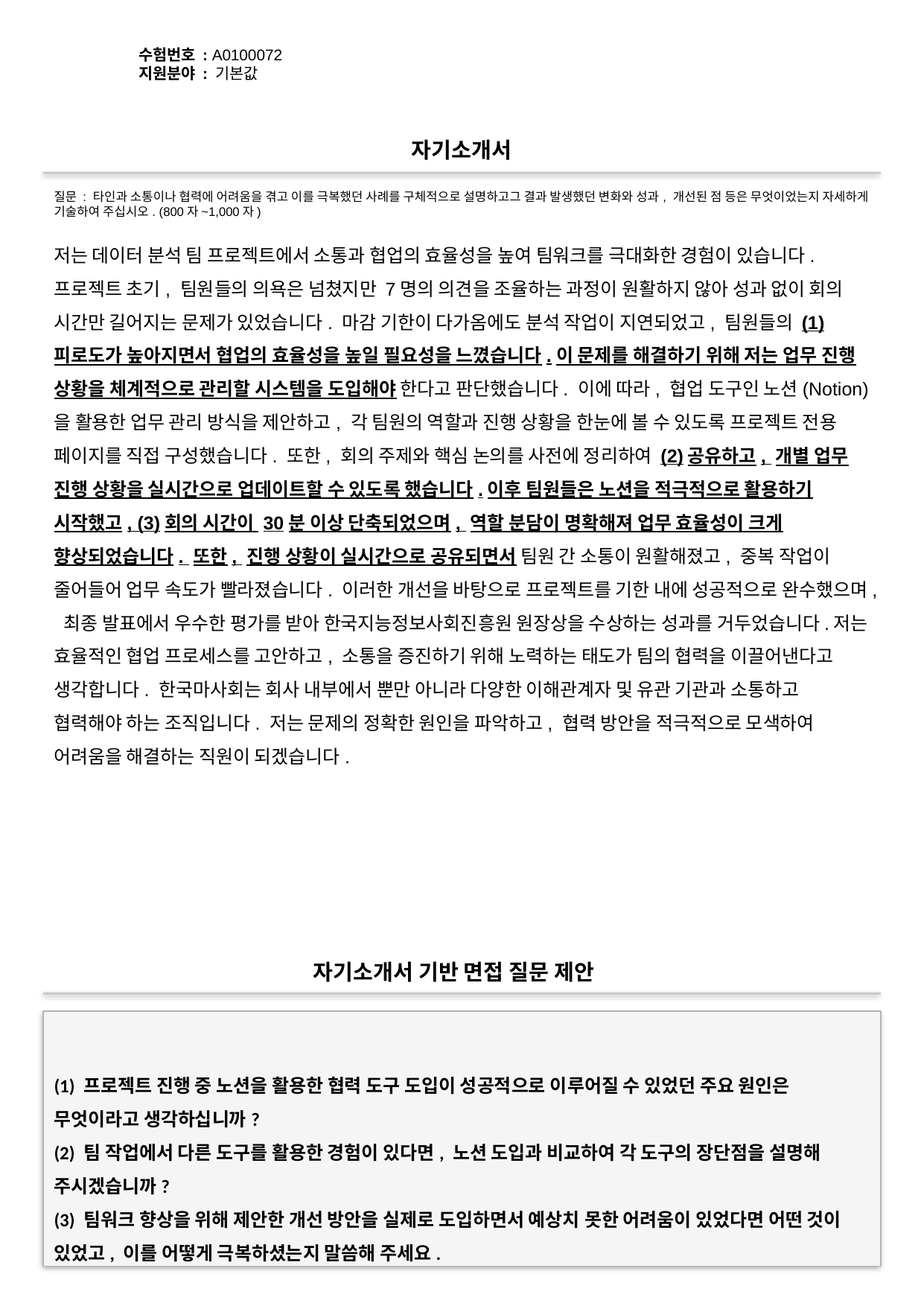

수험번호 : A0100072
지원분야 : 기본값
#

자기소개서

질문 : 타인과 소통이나 협력에 어려움을 겪고 이를 극복했던 사례를 구체적으로 설명하고그 결과 발생했던 변화와 성과, 개선된 점 등은 무엇이었는지 자세하게 기술하여 주십시오. (800자~1,000자)

저는 데이터 분석 팀 프로젝트에서 소통과 협업의 효율성을 높여 팀워크를 극대화한 경험이 있습니다. 프로젝트 초기, 팀원들의 의욕은 넘쳤지만 7명의 의견을 조율하는 과정이 원활하지 않아 성과 없이 회의 시간만 길어지는 문제가 있었습니다. 마감 기한이 다가옴에도 분석 작업이 지연되었고, 팀원들의 (1)피로도가 높아지면서 협업의 효율성을 높일 필요성을 느꼈습니다.이 문제를 해결하기 위해 저는 업무 진행 상황을 체계적으로 관리할 시스템을 도입해야 한다고 판단했습니다. 이에 따라, 협업 도구인 노션(Notion)을 활용한 업무 관리 방식을 제안하고, 각 팀원의 역할과 진행 상황을 한눈에 볼 수 있도록 프로젝트 전용 페이지를 직접 구성했습니다. 또한, 회의 주제와 핵심 논의를 사전에 정리하여 (2)공유하고, 개별 업무 진행 상황을 실시간으로 업데이트할 수 있도록 했습니다.이후 팀원들은 노션을 적극적으로 활용하기 시작했고, (3)회의 시간이 30분 이상 단축되었으며, 역할 분담이 명확해져 업무 효율성이 크게 향상되었습니다. 또한, 진행 상황이 실시간으로 공유되면서 팀원 간 소통이 원활해졌고, 중복 작업이 줄어들어 업무 속도가 빨라졌습니다. 이러한 개선을 바탕으로 프로젝트를 기한 내에 성공적으로 완수했으며, 최종 발표에서 우수한 평가를 받아 한국지능정보사회진흥원 원장상을 수상하는 성과를 거두었습니다.저는 효율적인 협업 프로세스를 고안하고, 소통을 증진하기 위해 노력하는 태도가 팀의 협력을 이끌어낸다고 생각합니다. 한국마사회는 회사 내부에서 뿐만 아니라 다양한 이해관계자 및 유관 기관과 소통하고 협력해야 하는 조직입니다. 저는 문제의 정확한 원인을 파악하고, 협력 방안을 적극적으로 모색하여 어려움을 해결하는 직원이 되겠습니다.

자기소개서 기반 면접 질문 제안

(1) 프로젝트 진행 중 노션을 활용한 협력 도구 도입이 성공적으로 이루어질 수 있었던 주요 원인은 무엇이라고 생각하십니까?
(2) 팀 작업에서 다른 도구를 활용한 경험이 있다면, 노션 도입과 비교하여 각 도구의 장단점을 설명해 주시겠습니까?
(3) 팀워크 향상을 위해 제안한 개선 방안을 실제로 도입하면서 예상치 못한 어려움이 있었다면 어떤 것이 있었고, 이를 어떻게 극복하셨는지 말씀해 주세요.